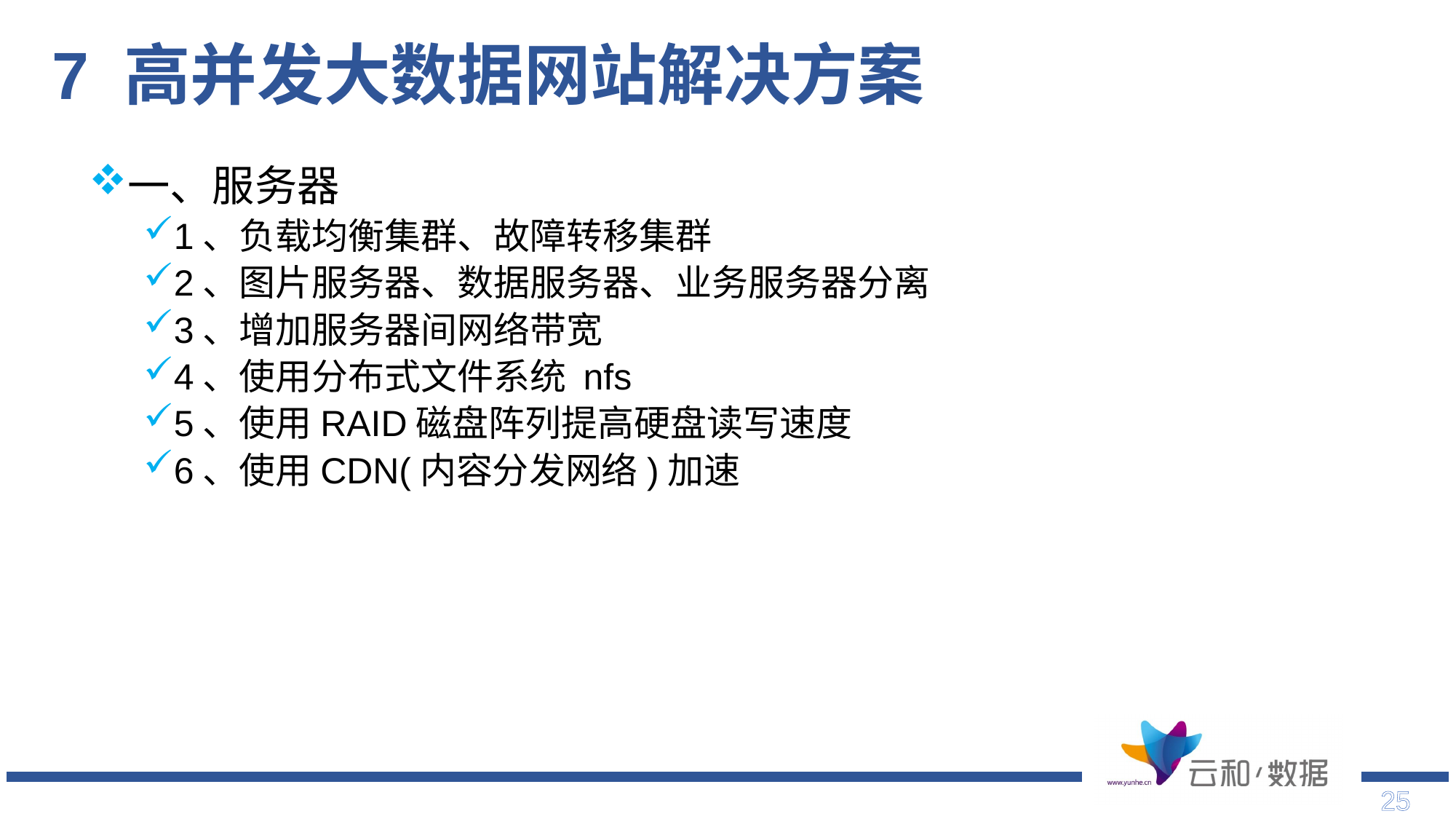

# 7 高并发大数据网站解决方案
一、服务器
1、负载均衡集群、故障转移集群
2、图片服务器、数据服务器、业务服务器分离
3、增加服务器间网络带宽
4、使用分布式文件系统 nfs
5、使用RAID磁盘阵列提高硬盘读写速度
6、使用CDN(内容分发网络)加速